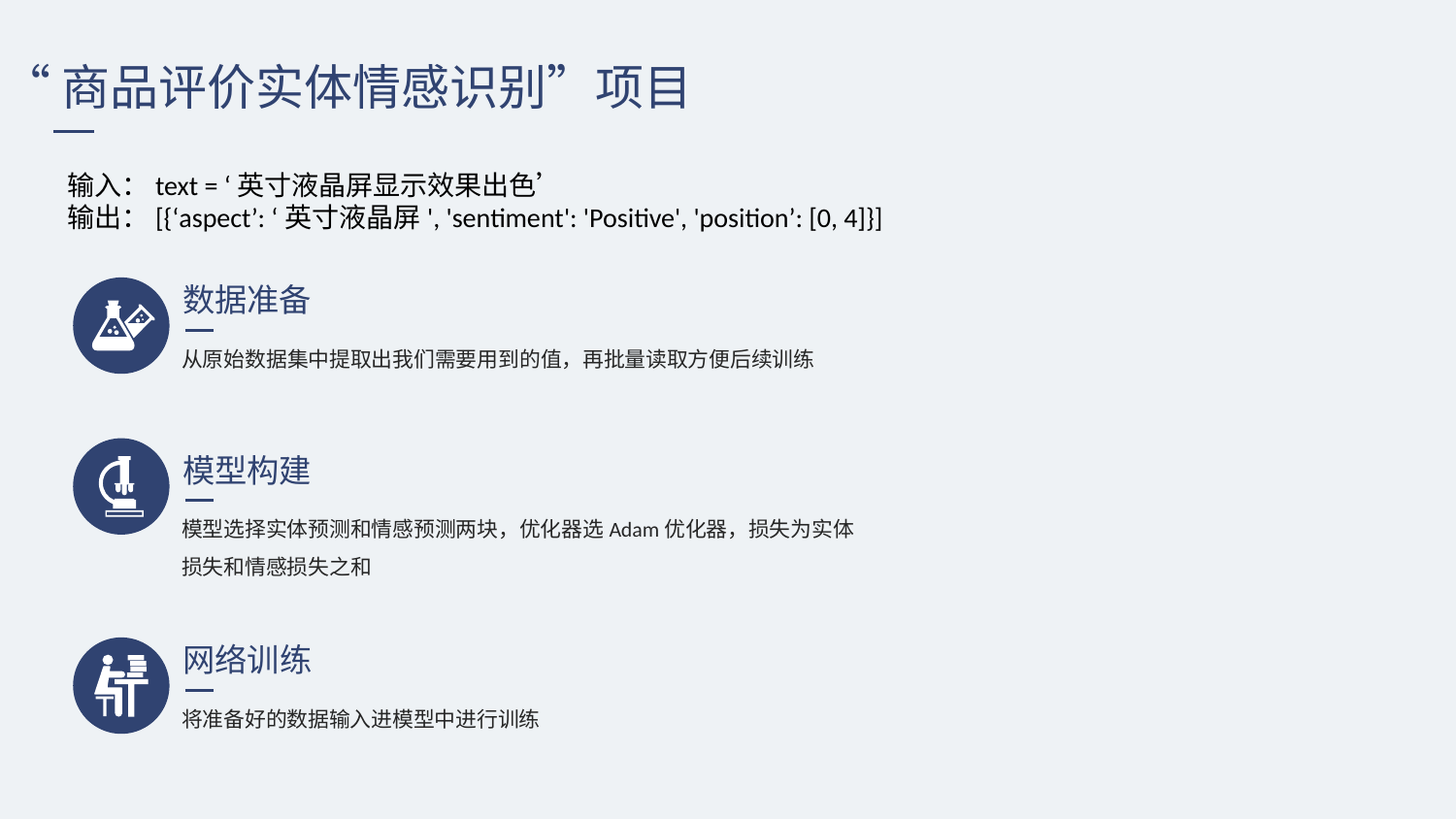

“商品评价实体情感识别”项目
输入：text = ‘英寸液晶屏显示效果出色’
输出：[{‘aspect’: ‘英寸液晶屏', 'sentiment': 'Positive', 'position’: [0, 4]}]
数据准备

从原始数据集中提取出我们需要用到的值，再批量读取方便后续训练

模型构建

模型选择实体预测和情感预测两块，优化器选Adam优化器，损失为实体损失和情感损失之和
网络训练

将准备好的数据输入进模型中进行训练